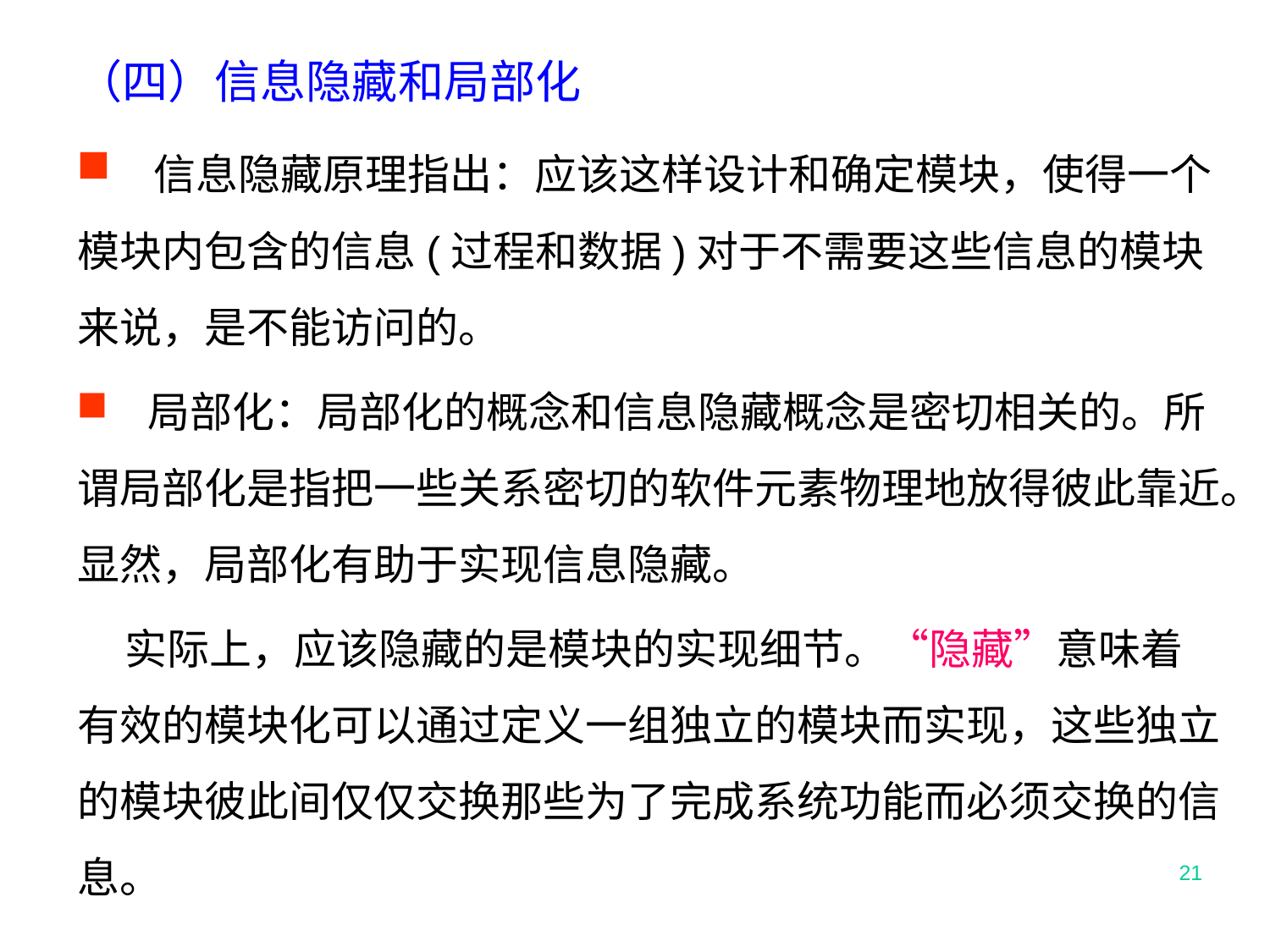

（四）信息隐藏和局部化
   信息隐藏原理指出：应该这样设计和确定模块，使得一个模块内包含的信息(过程和数据)对于不需要这些信息的模块来说，是不能访问的。
   局部化：局部化的概念和信息隐藏概念是密切相关的。所谓局部化是指把一些关系密切的软件元素物理地放得彼此靠近。显然，局部化有助于实现信息隐藏。
    实际上，应该隐藏的是模块的实现细节。“隐藏”意味着有效的模块化可以通过定义一组独立的模块而实现，这些独立的模块彼此间仅仅交换那些为了完成系统功能而必须交换的信息。
21